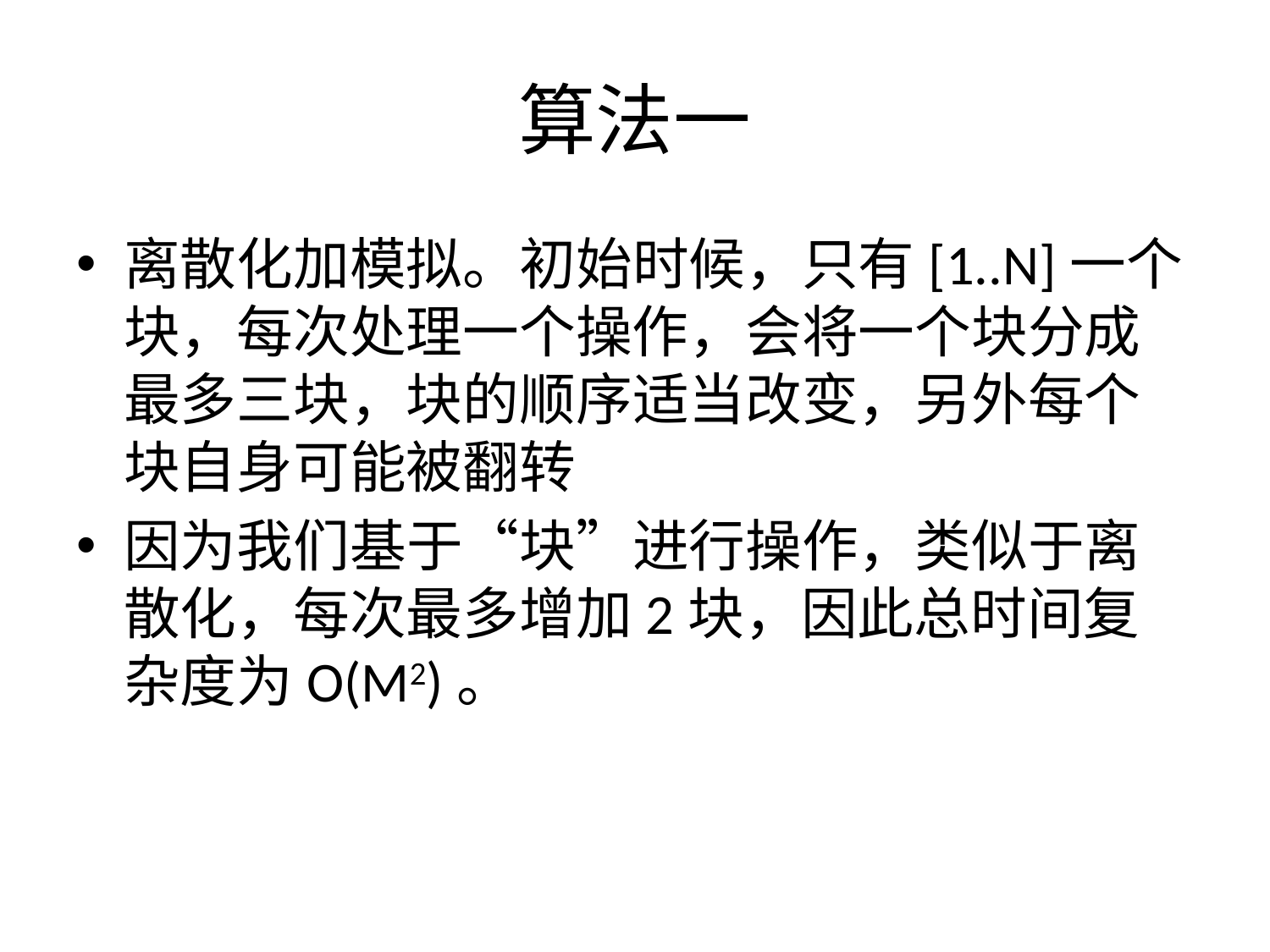

# 算法一
离散化加模拟。初始时候，只有[1..N]一个块，每次处理一个操作，会将一个块分成最多三块，块的顺序适当改变，另外每个块自身可能被翻转
因为我们基于“块”进行操作，类似于离散化，每次最多增加2块，因此总时间复杂度为O(M2)。